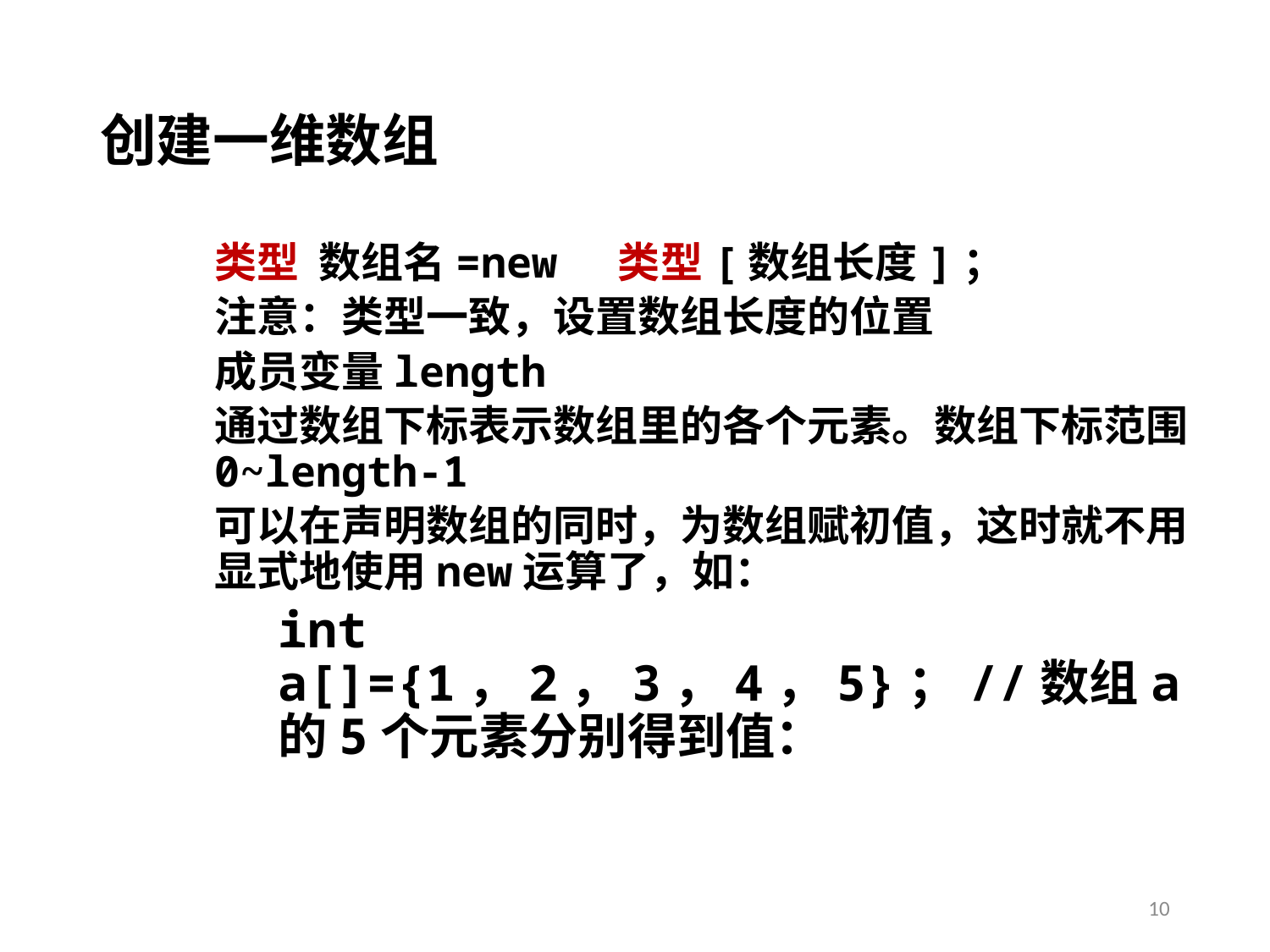

# 创建一维数组
类型  数组名=new  类型[数组长度]；
注意：类型一致，设置数组长度的位置
成员变量length
通过数组下标表示数组里的各个元素。数组下标范围0~length-1
可以在声明数组的同时，为数组赋初值，这时就不用显式地使用new运算了，如：
int  a[]={1，2，3，4，5}；//数组a的5个元素分别得到值：

10